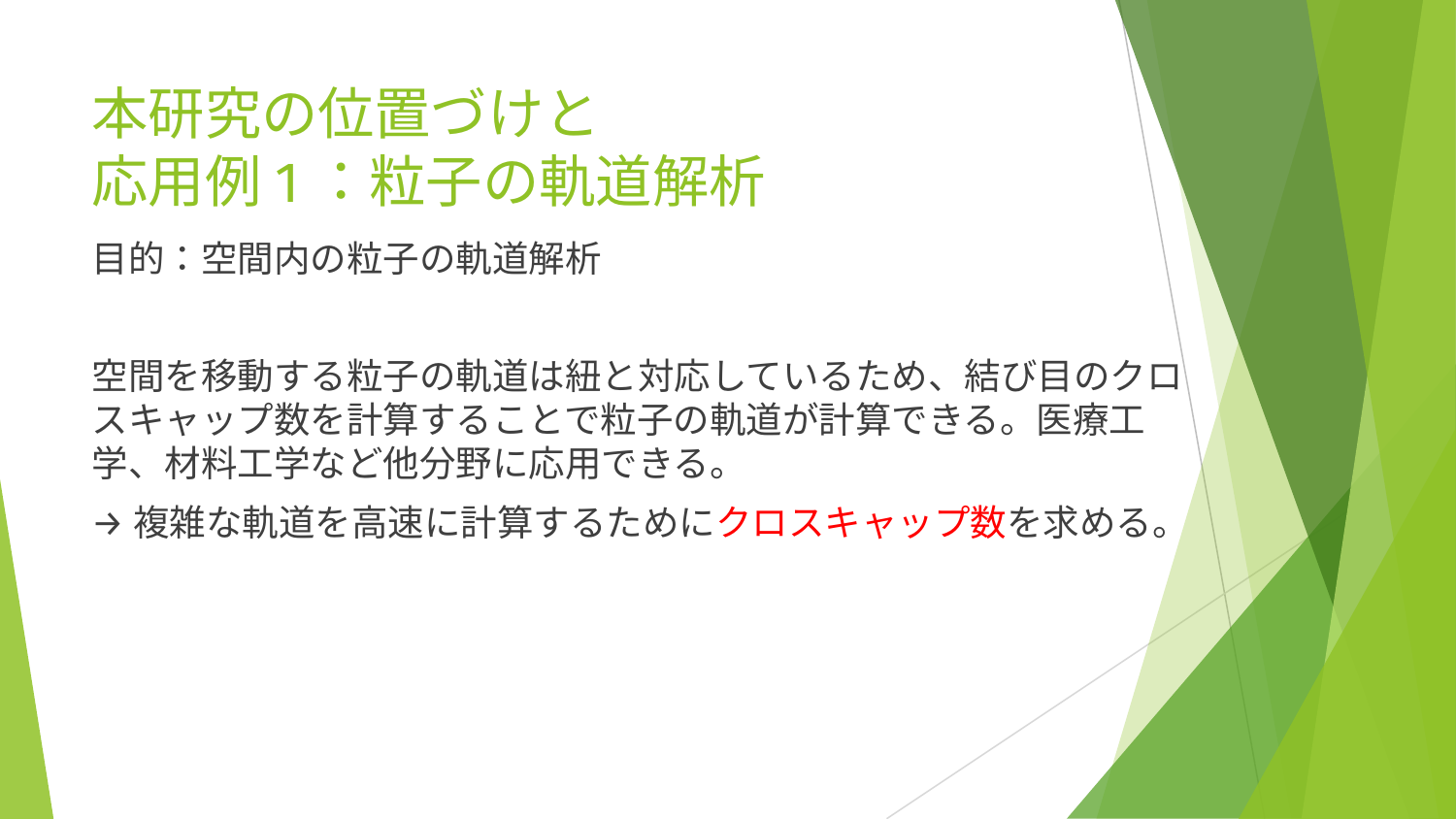

# 本研究の位置づけと 応用例1：粒子の軌道解析
目的：空間内の粒子の軌道解析

空間を移動する粒子の軌道は紐と対応しているため、結び目のクロスキャップ数を計算することで粒子の軌道が計算できる。医療工学、材料工学など他分野に応用できる。
→複雑な軌道を高速に計算するためにクロスキャップ数を求める。